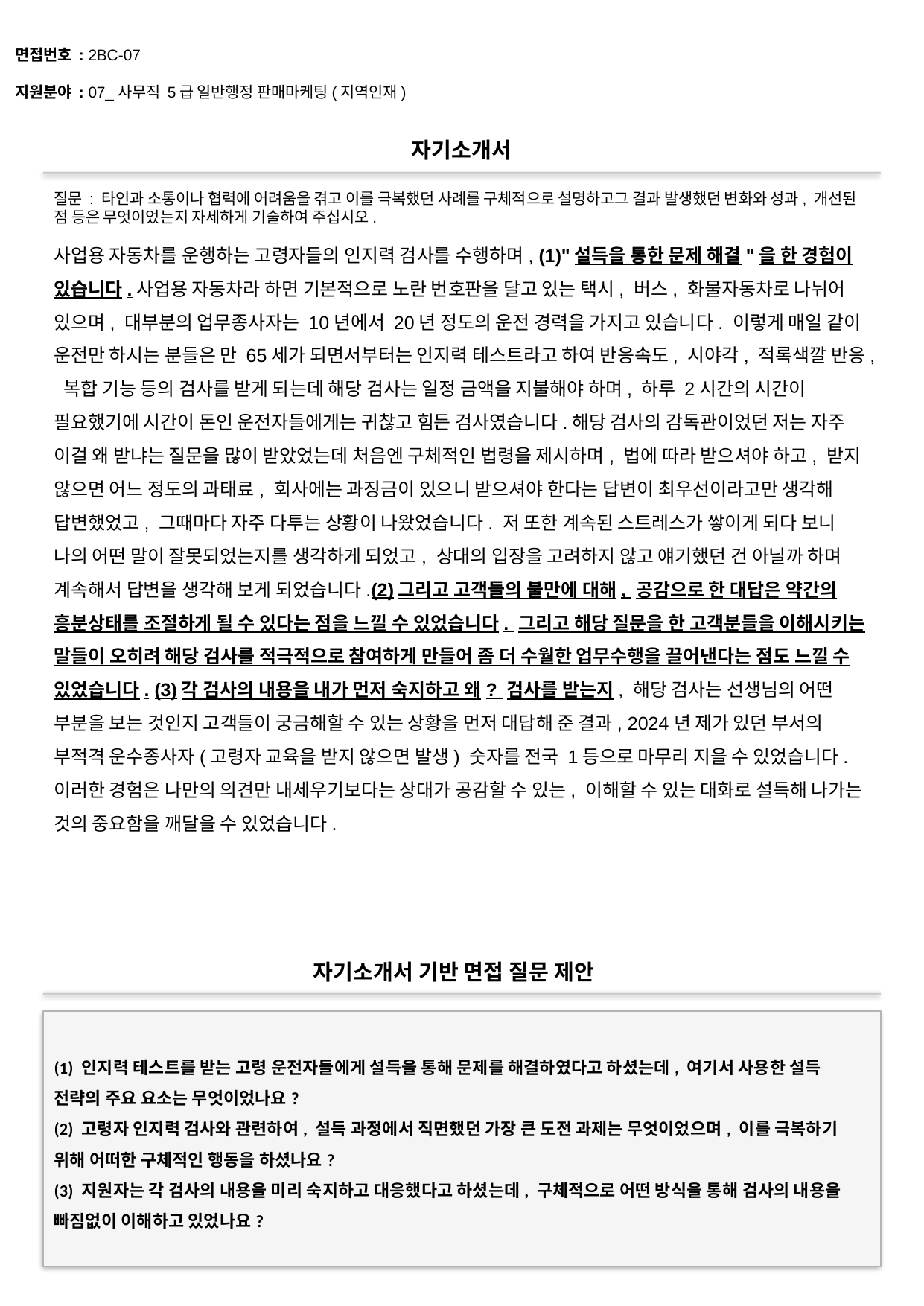

면접번호 : 2BC-07

지원분야 : 07_사무직 5급 일반행정 판매마케팅(지역인재)
#

자기소개서

질문 : 타인과 소통이나 협력에 어려움을 겪고 이를 극복했던 사례를 구체적으로 설명하고그 결과 발생했던 변화와 성과, 개선된 점 등은 무엇이었는지 자세하게 기술하여 주십시오.

사업용 자동차를 운행하는 고령자들의 인지력 검사를 수행하며, (1)"설득을 통한 문제 해결"을 한 경험이 있습니다.사업용 자동차라 하면 기본적으로 노란 번호판을 달고 있는 택시, 버스, 화물자동차로 나뉘어 있으며, 대부분의 업무종사자는 10년에서 20년 정도의 운전 경력을 가지고 있습니다. 이렇게 매일 같이 운전만 하시는 분들은 만 65세가 되면서부터는 인지력 테스트라고 하여 반응속도, 시야각, 적록색깔 반응, 복합 기능 등의 검사를 받게 되는데 해당 검사는 일정 금액을 지불해야 하며, 하루 2시간의 시간이 필요했기에 시간이 돈인 운전자들에게는 귀찮고 힘든 검사였습니다.해당 검사의 감독관이었던 저는 자주 이걸 왜 받냐는 질문을 많이 받았었는데 처음엔 구체적인 법령을 제시하며, 법에 따라 받으셔야 하고, 받지 않으면 어느 정도의 과태료, 회사에는 과징금이 있으니 받으셔야 한다는 답변이 최우선이라고만 생각해 답변했었고, 그때마다 자주 다투는 상황이 나왔었습니다. 저 또한 계속된 스트레스가 쌓이게 되다 보니 나의 어떤 말이 잘못되었는지를 생각하게 되었고, 상대의 입장을 고려하지 않고 얘기했던 건 아닐까 하며 계속해서 답변을 생각해 보게 되었습니다.(2)그리고 고객들의 불만에 대해, 공감으로 한 대답은 약간의 흥분상태를 조절하게 될 수 있다는 점을 느낄 수 있었습니다. 그리고 해당 질문을 한 고객분들을 이해시키는 말들이 오히려 해당 검사를 적극적으로 참여하게 만들어 좀 더 수월한 업무수행을 끌어낸다는 점도 느낄 수 있었습니다. (3)각 검사의 내용을 내가 먼저 숙지하고 왜? 검사를 받는지, 해당 검사는 선생님의 어떤 부분을 보는 것인지 고객들이 궁금해할 수 있는 상황을 먼저 대답해 준 결과, 2024년 제가 있던 부서의 부적격 운수종사자(고령자 교육을 받지 않으면 발생) 숫자를 전국 1등으로 마무리 지을 수 있었습니다.이러한 경험은 나만의 의견만 내세우기보다는 상대가 공감할 수 있는, 이해할 수 있는 대화로 설득해 나가는 것의 중요함을 깨달을 수 있었습니다.

자기소개서 기반 면접 질문 제안

(1) 인지력 테스트를 받는 고령 운전자들에게 설득을 통해 문제를 해결하였다고 하셨는데, 여기서 사용한 설득 전략의 주요 요소는 무엇이었나요?
(2) 고령자 인지력 검사와 관련하여, 설득 과정에서 직면했던 가장 큰 도전 과제는 무엇이었으며, 이를 극복하기 위해 어떠한 구체적인 행동을 하셨나요?
(3) 지원자는 각 검사의 내용을 미리 숙지하고 대응했다고 하셨는데, 구체적으로 어떤 방식을 통해 검사의 내용을 빠짐없이 이해하고 있었나요?